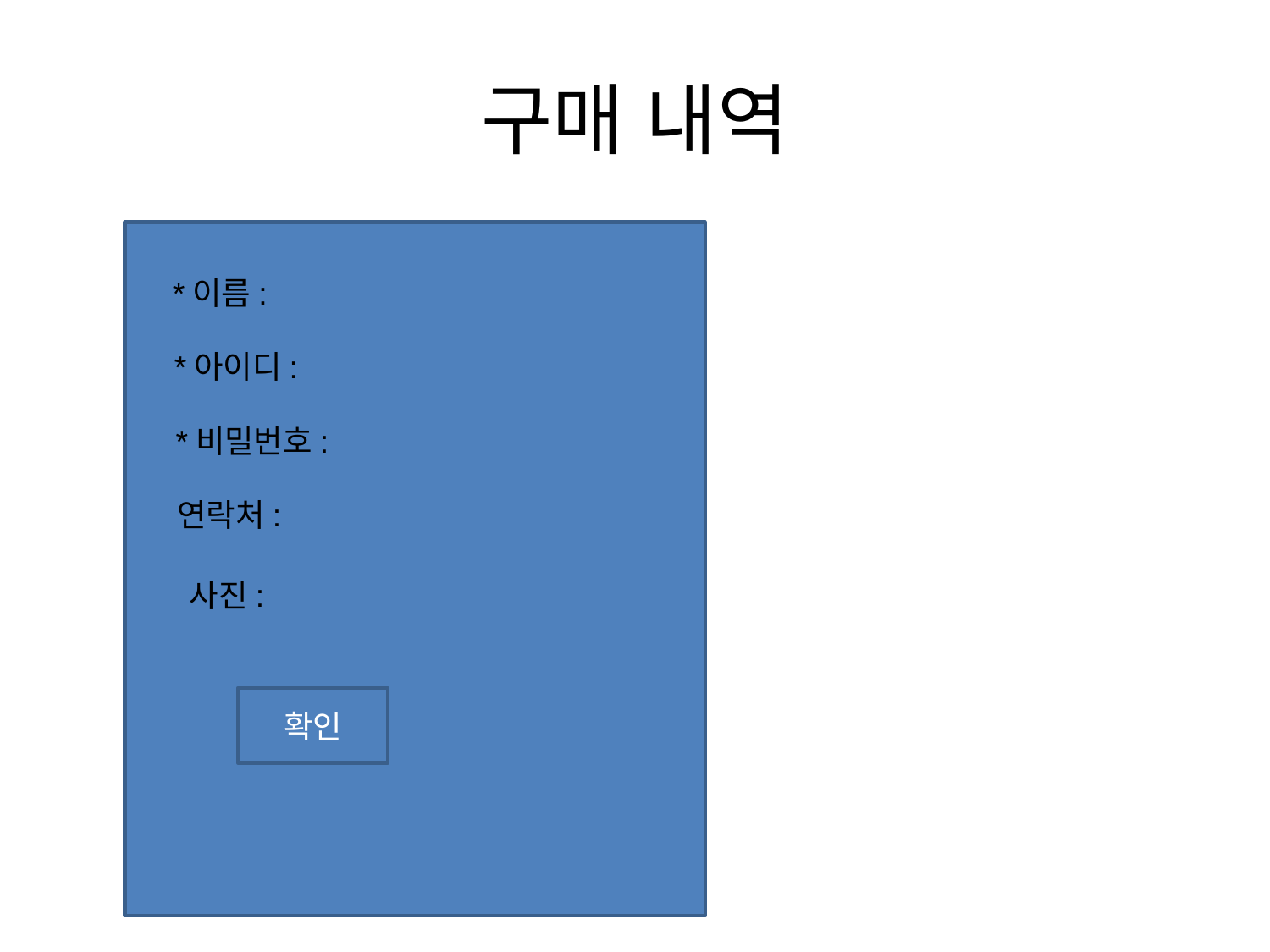

# 구매 내역

*이름:
*아이디:
*비밀번호:
연락처:
사진:
확인